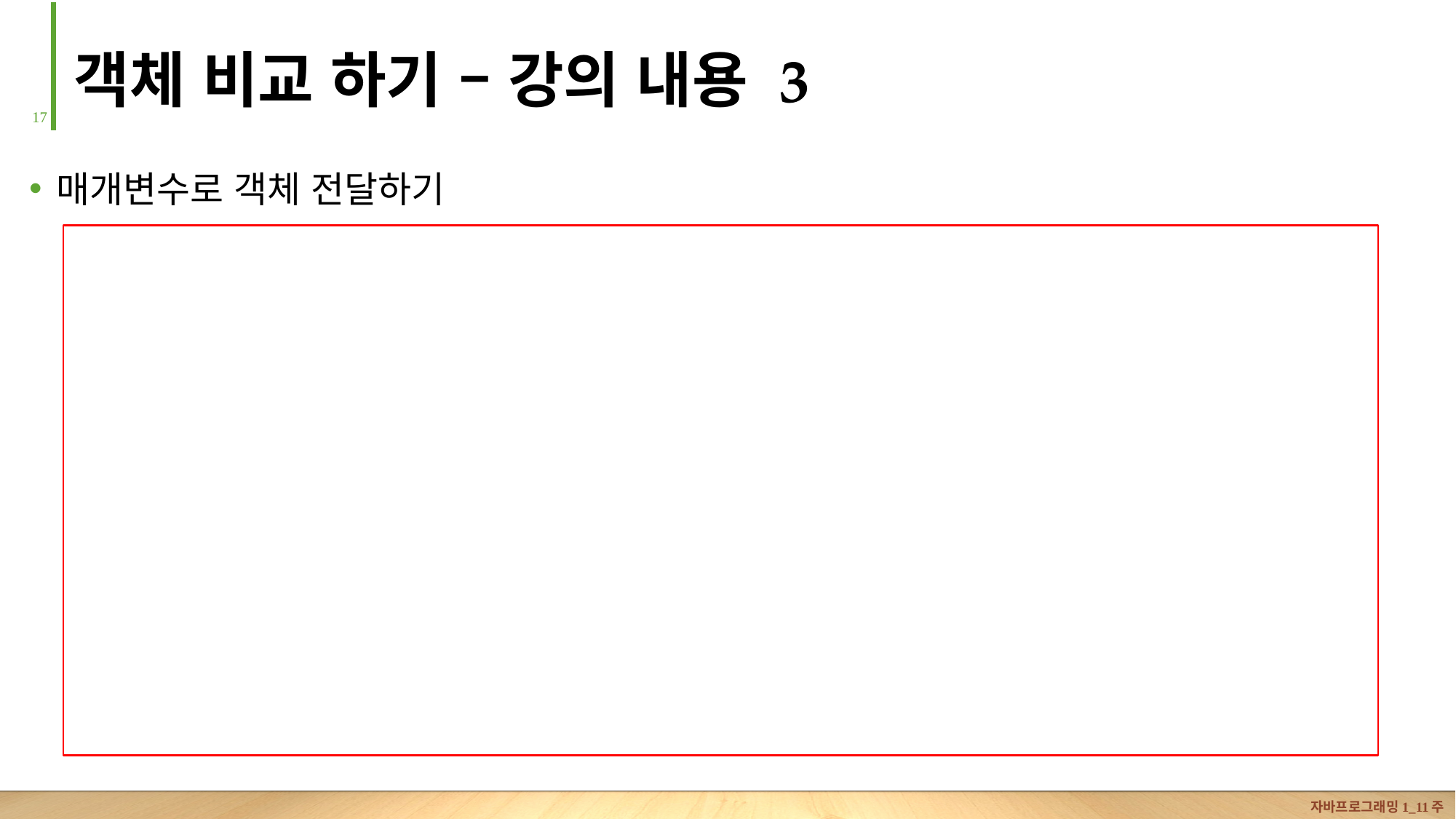

# 객체 비교 하기 – 강의 내용 3
17
매개변수로 객체 전달하기

자바프로그래밍1_11주